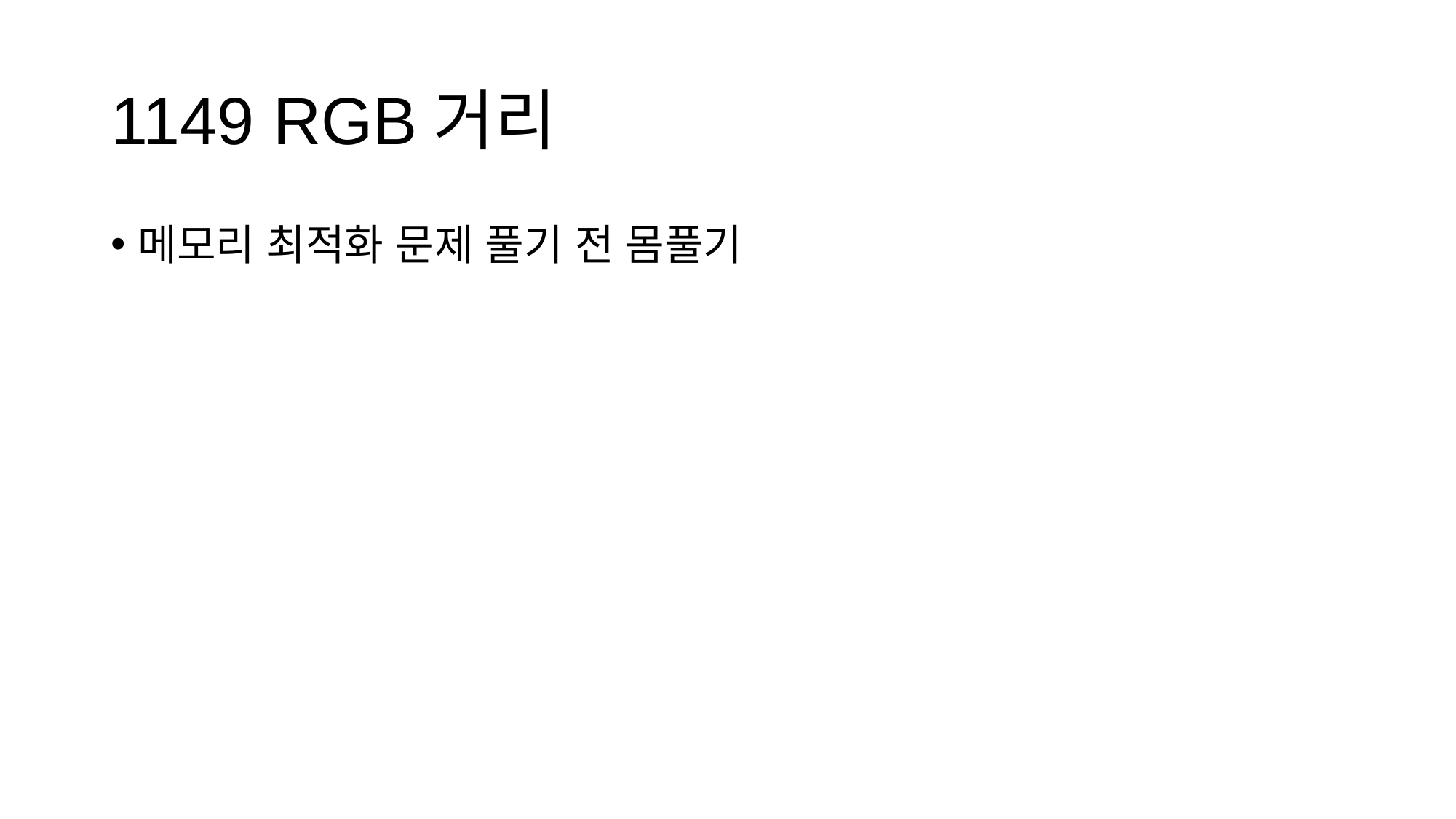

# 1149 RGB거리
메모리 최적화 문제 풀기 전 몸풀기